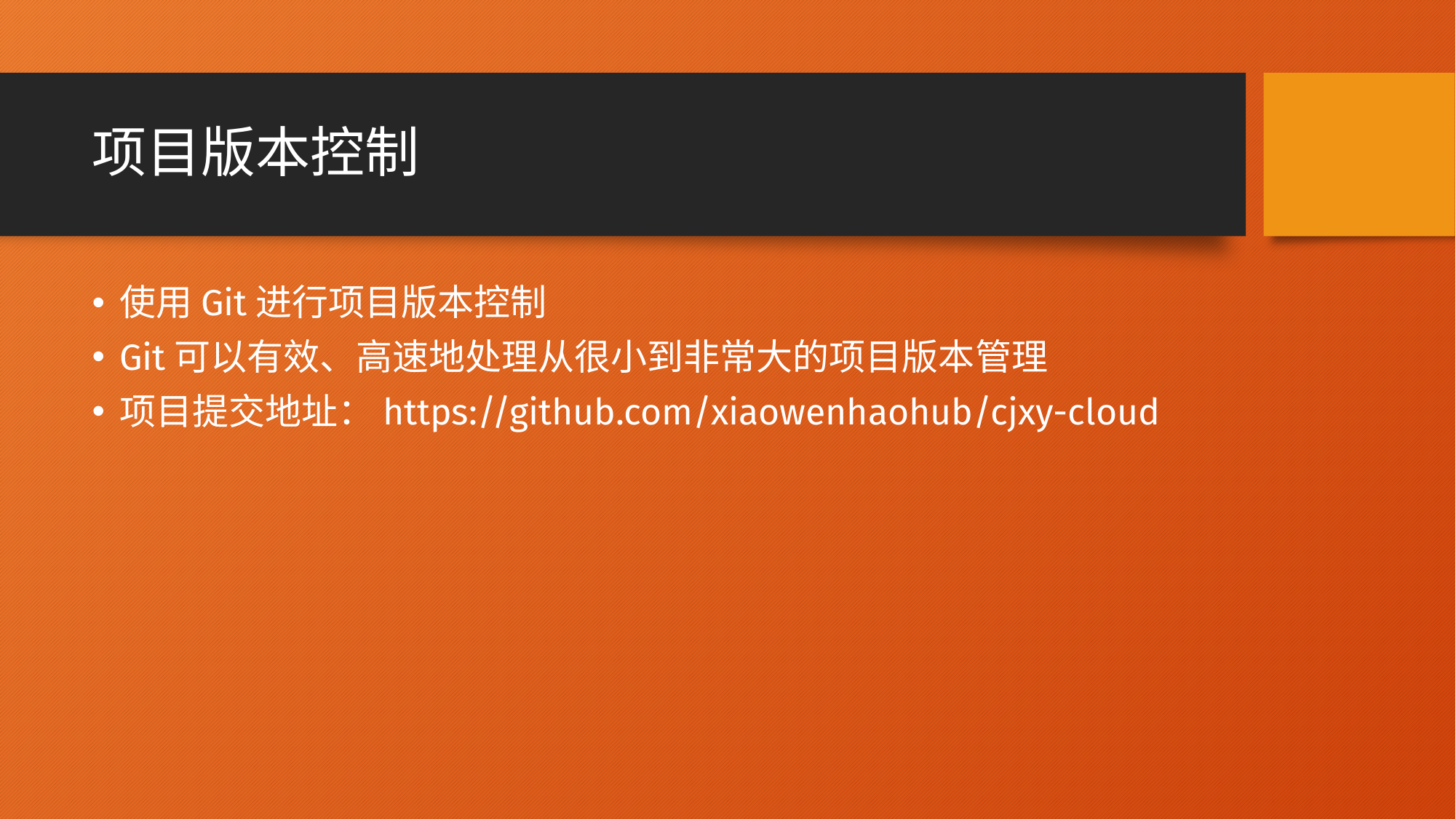

# 项目版本控制
使用Git进行项目版本控制
Git可以有效、高速地处理从很小到非常大的项目版本管理
项目提交地址：https://github.com/xiaowenhaohub/cjxy-cloud